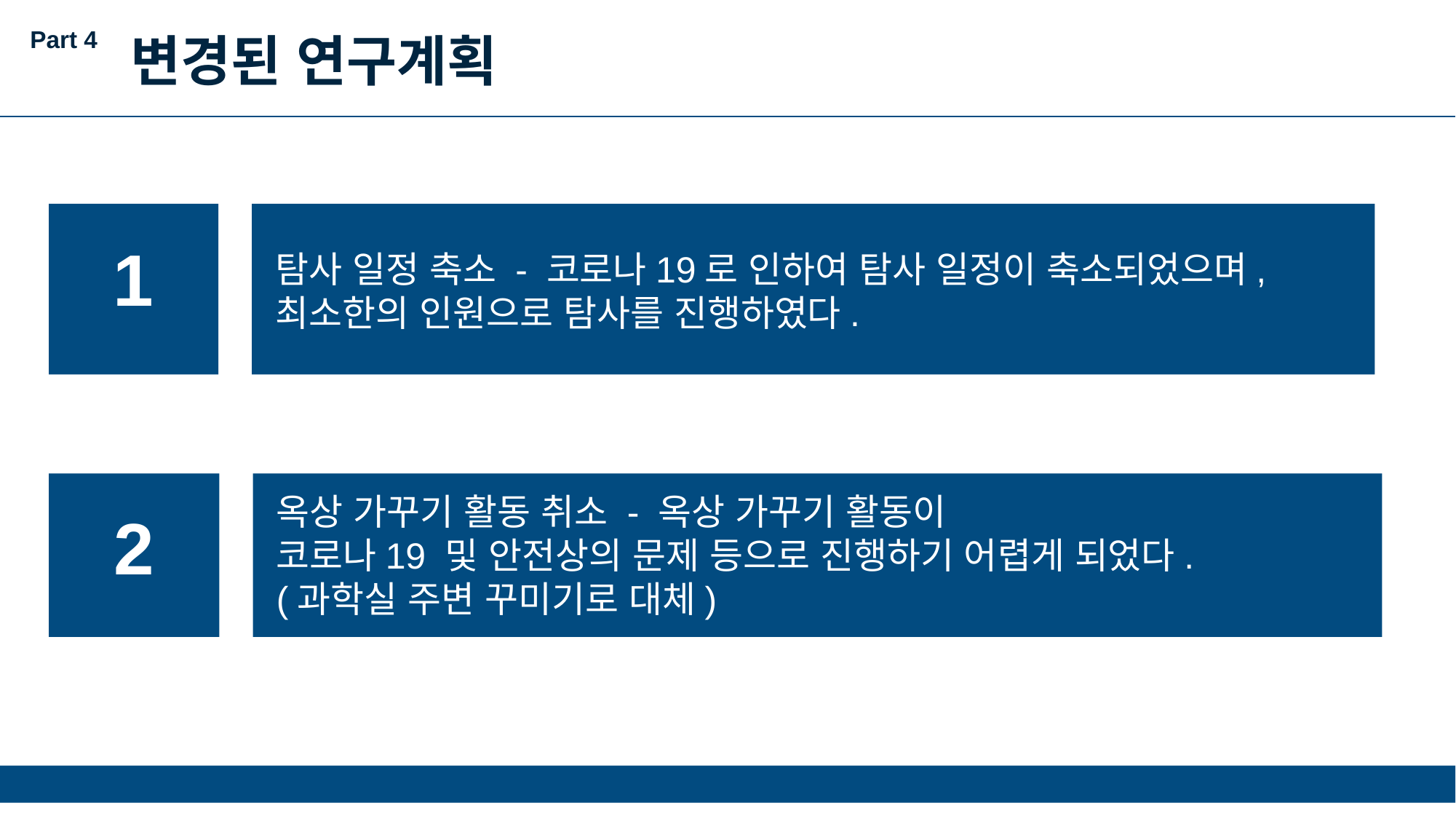

Part 4
변경된 연구계획

1
탐사 일정 축소 - 코로나19로 인하여 탐사 일정이 축소되었으며,
최소한의 인원으로 탐사를 진행하였다.

옥상 가꾸기 활동 취소 - 옥상 가꾸기 활동이
코로나19 및 안전상의 문제 등으로 진행하기 어렵게 되었다.
(과학실 주변 꾸미기로 대체)
2